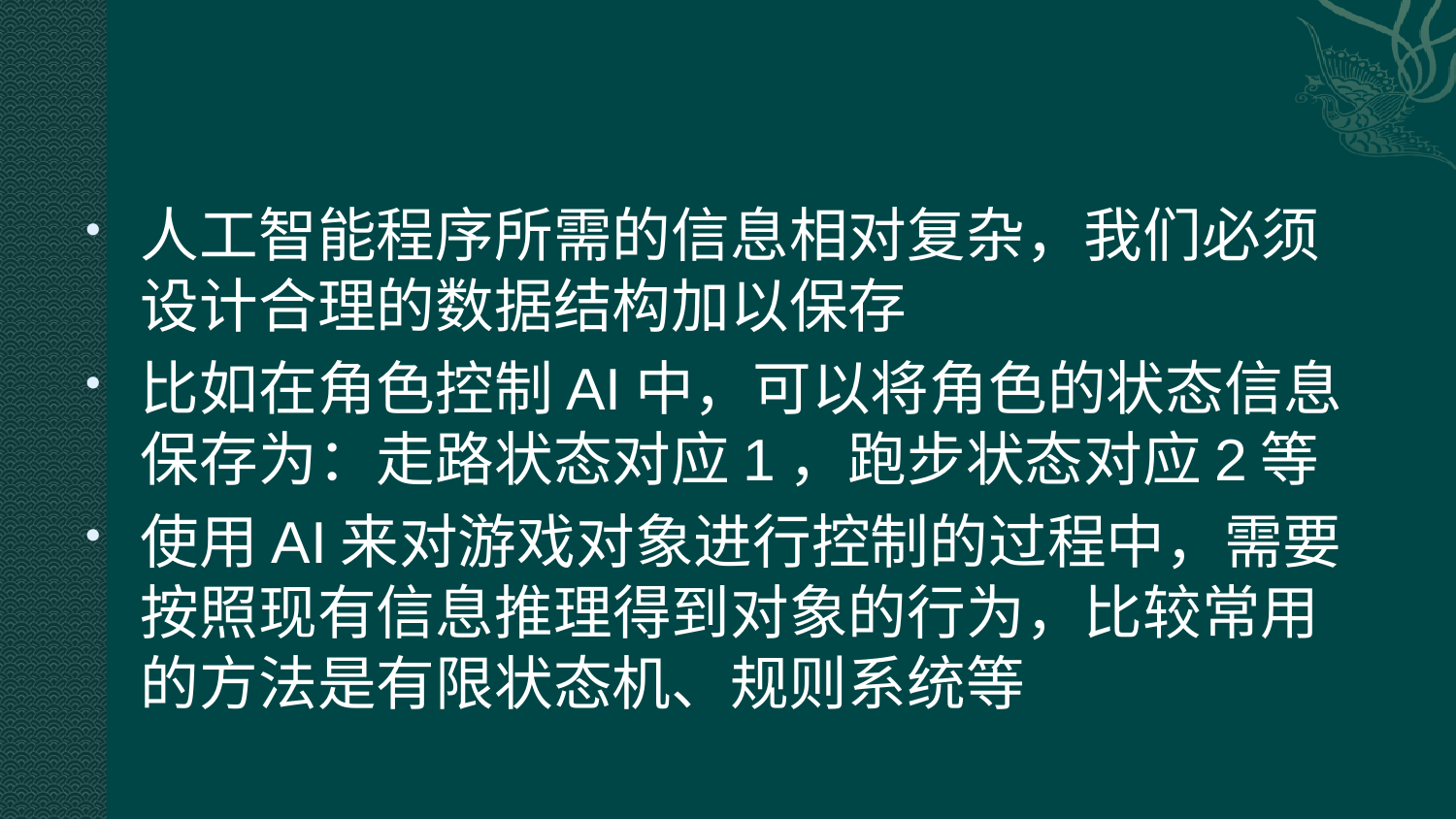

#
人工智能程序所需的信息相对复杂，我们必须设计合理的数据结构加以保存
比如在角色控制AI中，可以将角色的状态信息保存为：走路状态对应1，跑步状态对应2等
使用AI来对游戏对象进行控制的过程中，需要按照现有信息推理得到对象的行为，比较常用的方法是有限状态机、规则系统等